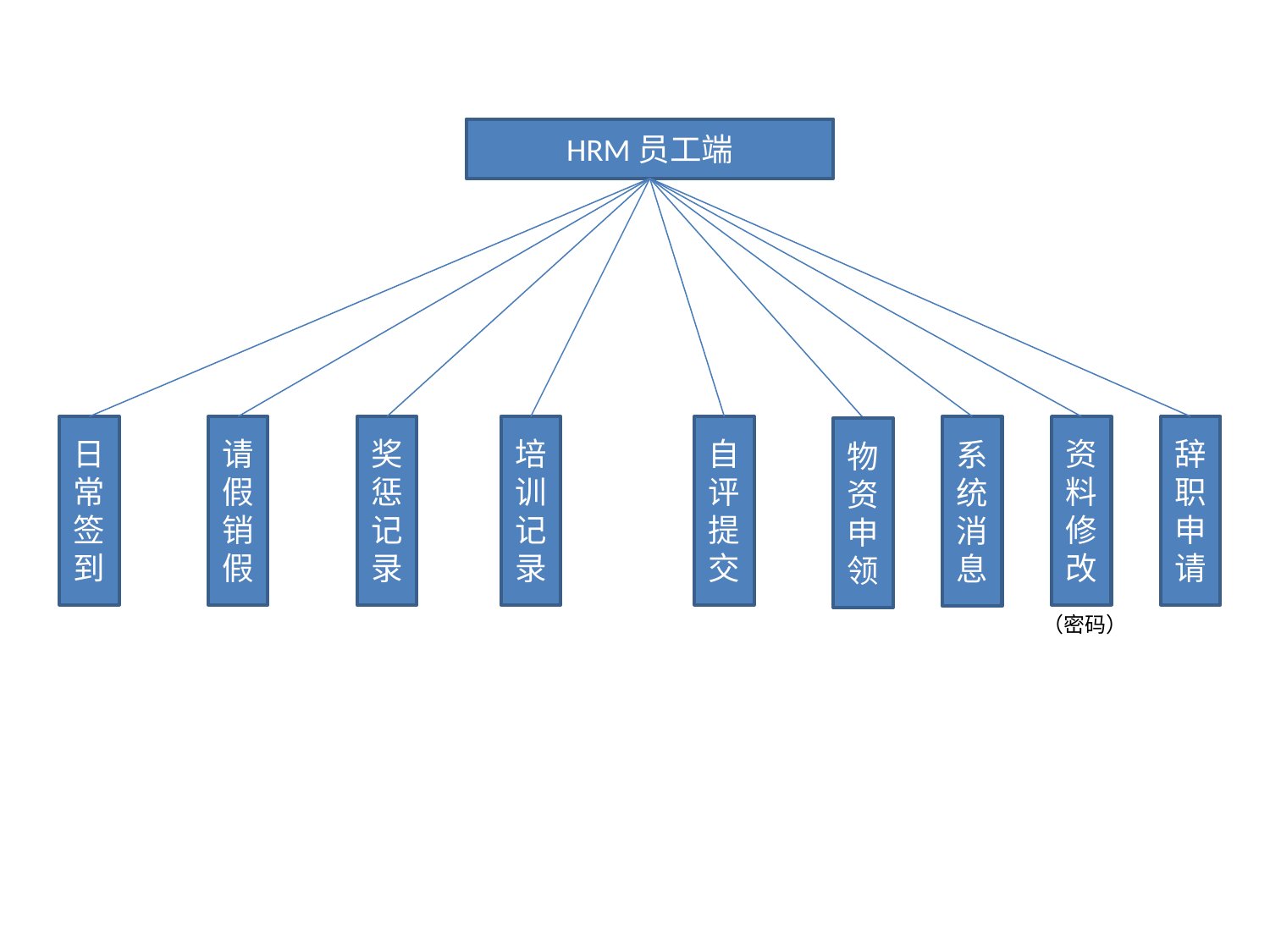

HRM员工端
日常签到
请假销假
奖惩记录
培训记录
自评提交
系统消息
资料修改
辞职申请
物资申领
（密码）